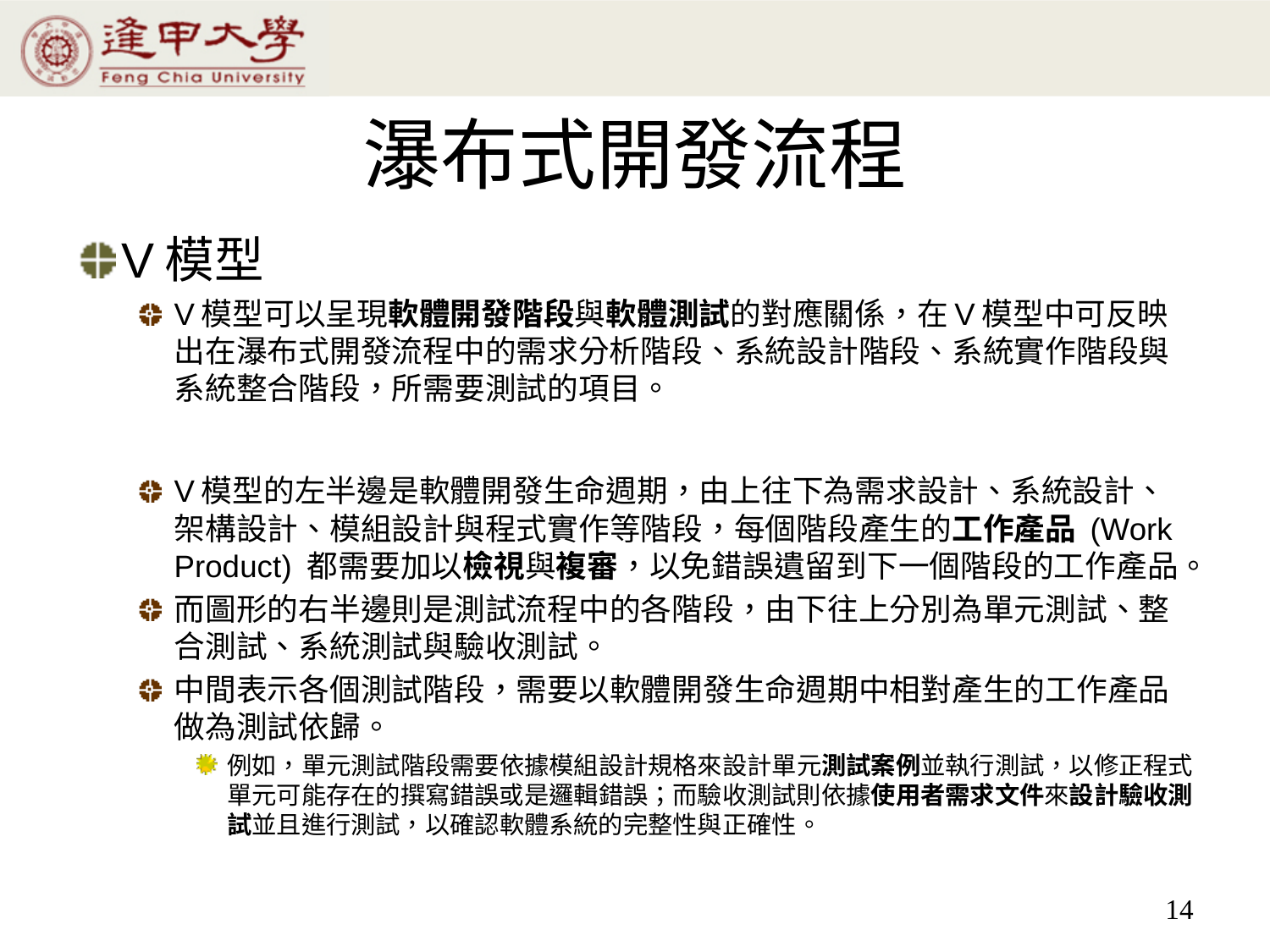

# 瀑布式開發流程
V模型
V模型可以呈現軟體開發階段與軟體測試的對應關係，在V模型中可反映出在瀑布式開發流程中的需求分析階段、系統設計階段、系統實作階段與系統整合階段，所需要測試的項目。

V模型的左半邊是軟體開發生命週期，由上往下為需求設計、系統設計、架構設計、模組設計與程式實作等階段，每個階段產生的工作產品 (Work Product) 都需要加以檢視與複審，以免錯誤遺留到下一個階段的工作產品。
而圖形的右半邊則是測試流程中的各階段，由下往上分別為單元測試、整合測試、系統測試與驗收測試。
中間表示各個測試階段，需要以軟體開發生命週期中相對產生的工作產品做為測試依歸。
例如，單元測試階段需要依據模組設計規格來設計單元測試案例並執行測試，以修正程式單元可能存在的撰寫錯誤或是邏輯錯誤；而驗收測試則依據使用者需求文件來設計驗收測試並且進行測試，以確認軟體系統的完整性與正確性。

14